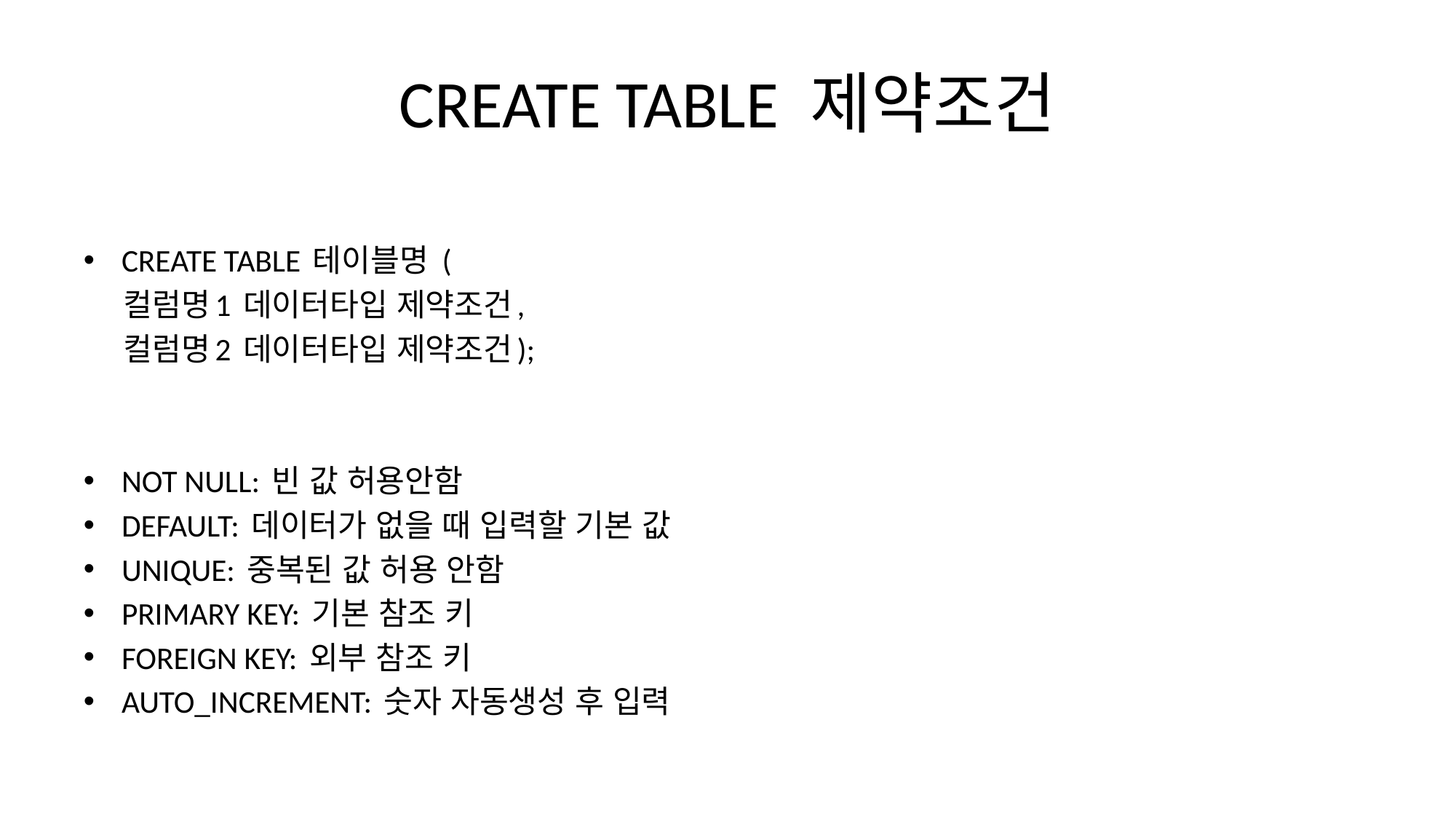

# CREATE TABLE 제약조건

CREATE TABLE 테이블명 (
    컬럼명1 데이터타입 제약조건,
    컬럼명2 데이터타입 제약조건);

NOT NULL: 빈 값 허용안함
DEFAULT: 데이터가 없을 때 입력할 기본 값
UNIQUE: 중복된 값 허용 안함
PRIMARY KEY: 기본 참조 키
FOREIGN KEY: 외부 참조 키
AUTO_INCREMENT: 숫자 자동생성 후 입력